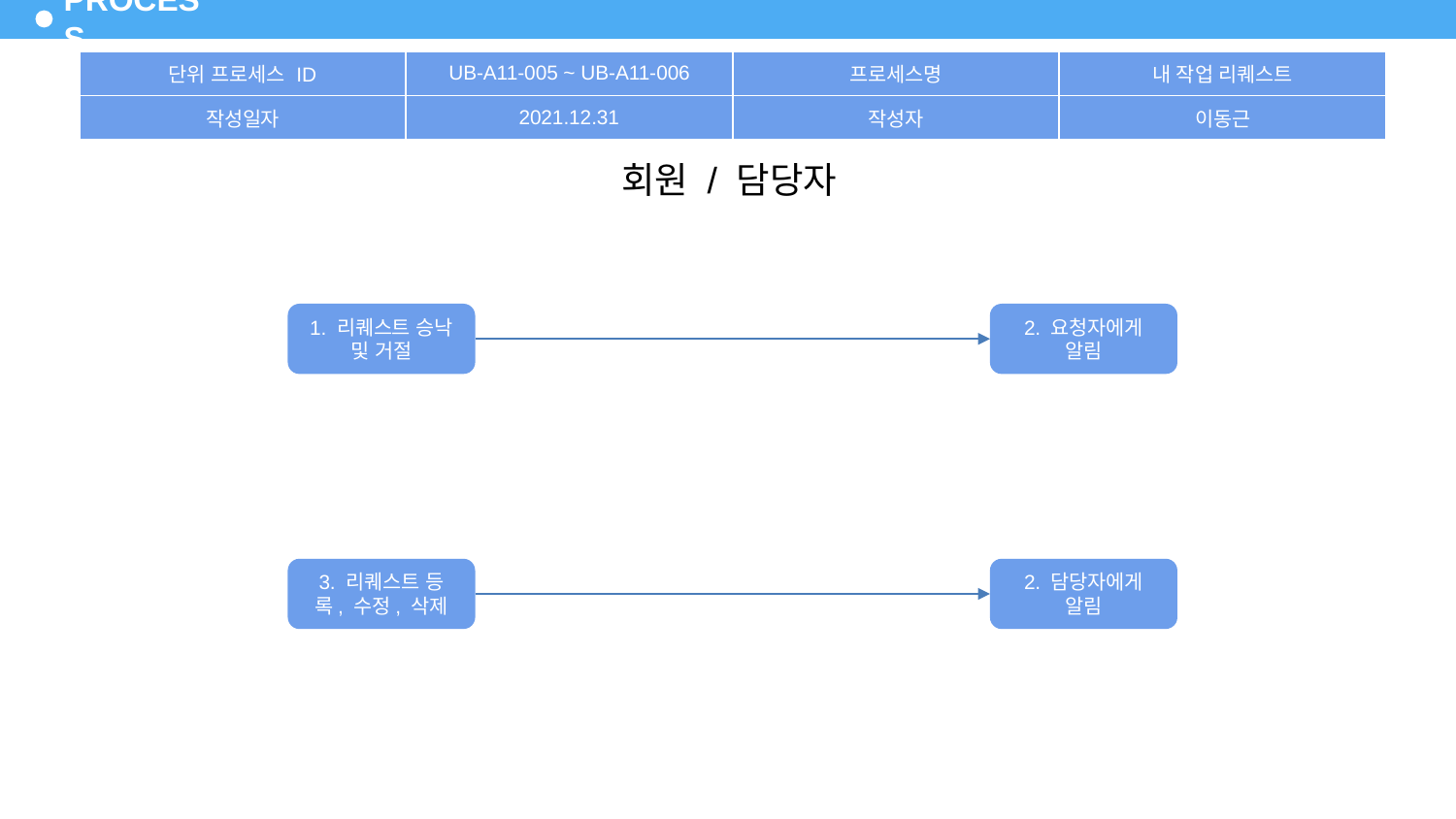

# PROCESS
| 단위 프로세스 ID | UB-A11-005 ~ UB-A11-006 | 프로세스명 | 내 작업 리퀘스트 |
| --- | --- | --- | --- |
| 작성일자 | 2021.12.31 | 작성자 | 이동근 |
회원 / 담당자
1. 리퀘스트 승낙 및 거절
2. 요청자에게 알림
3. 리퀘스트 등록, 수정, 삭제
2. 담당자에게 알림